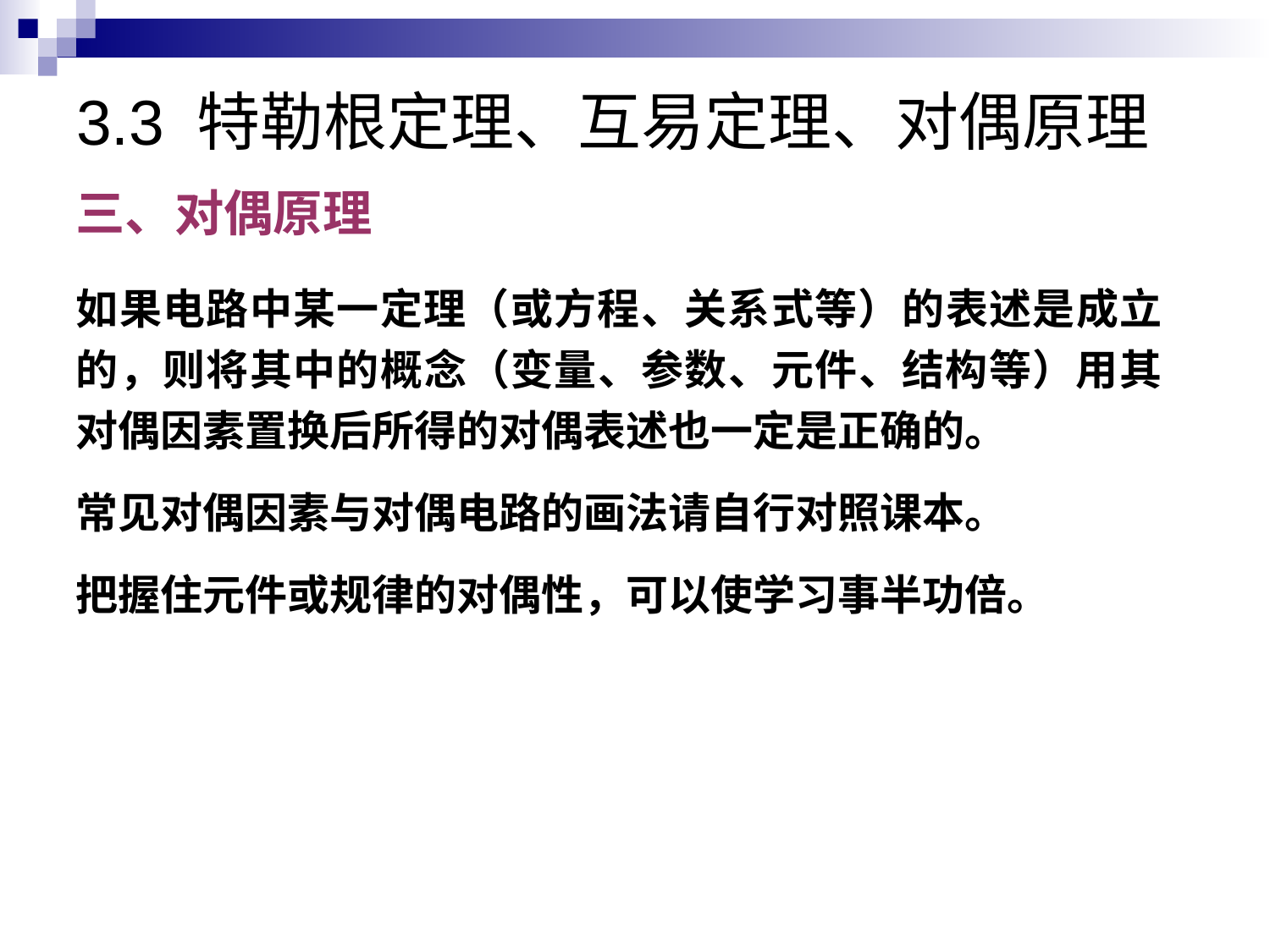

# 3.3 特勒根定理、互易定理、对偶原理
三、对偶原理
如果电路中某一定理（或方程、关系式等）的表述是成立的，则将其中的概念（变量、参数、元件、结构等）用其对偶因素置换后所得的对偶表述也一定是正确的。
常见对偶因素与对偶电路的画法请自行对照课本。
把握住元件或规律的对偶性，可以使学习事半功倍。